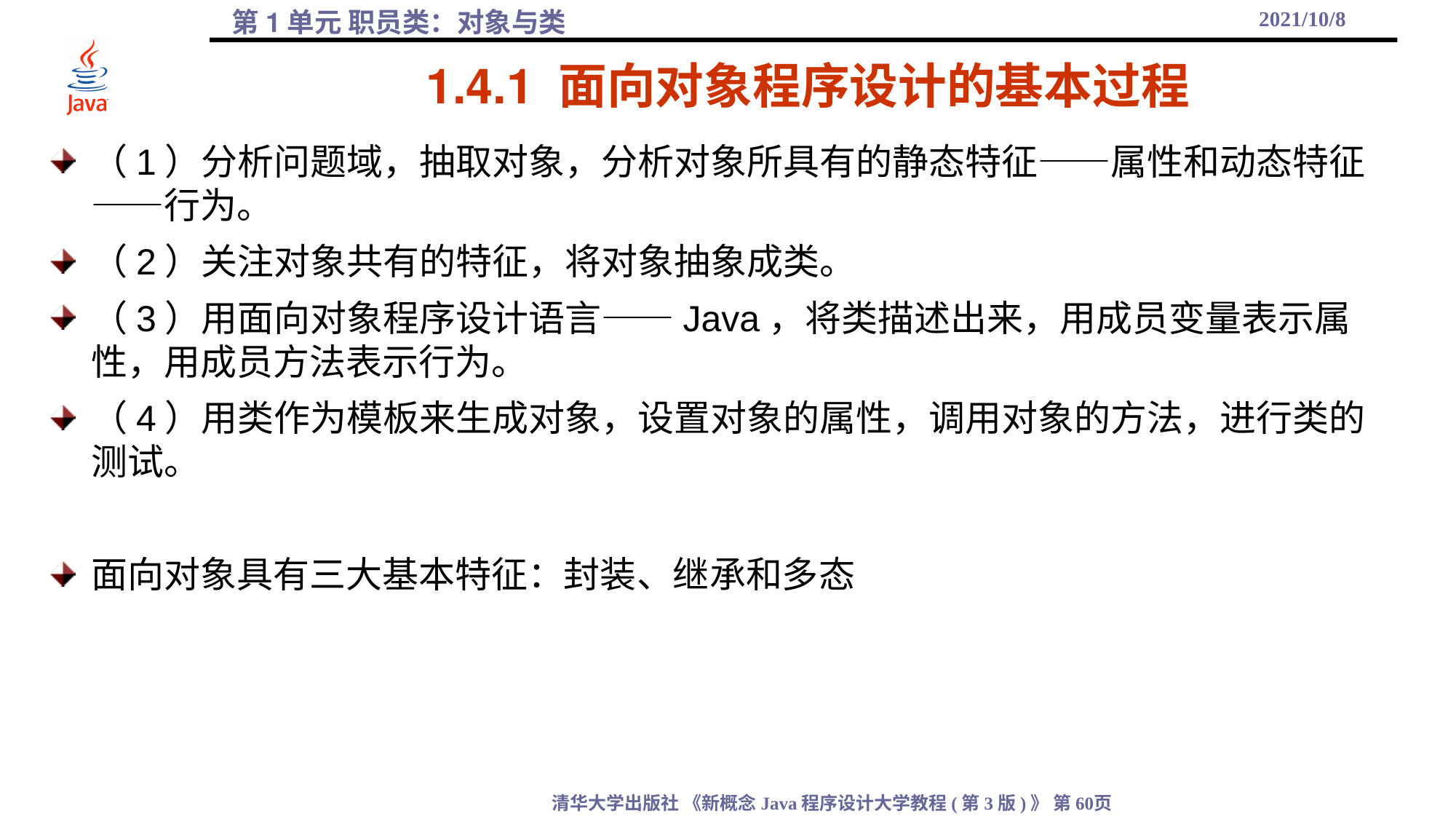

2021/10/8
# 1.4.1 面向对象程序设计的基本过程
（1）分析问题域，抽取对象，分析对象所具有的静态特征——属性和动态特征——行为。
（2）关注对象共有的特征，将对象抽象成类。
（3）用面向对象程序设计语言——Java，将类描述出来，用成员变量表示属性，用成员方法表示行为。
（4）用类作为模板来生成对象，设置对象的属性，调用对象的方法，进行类的测试。

面向对象具有三大基本特征：封装、继承和多态